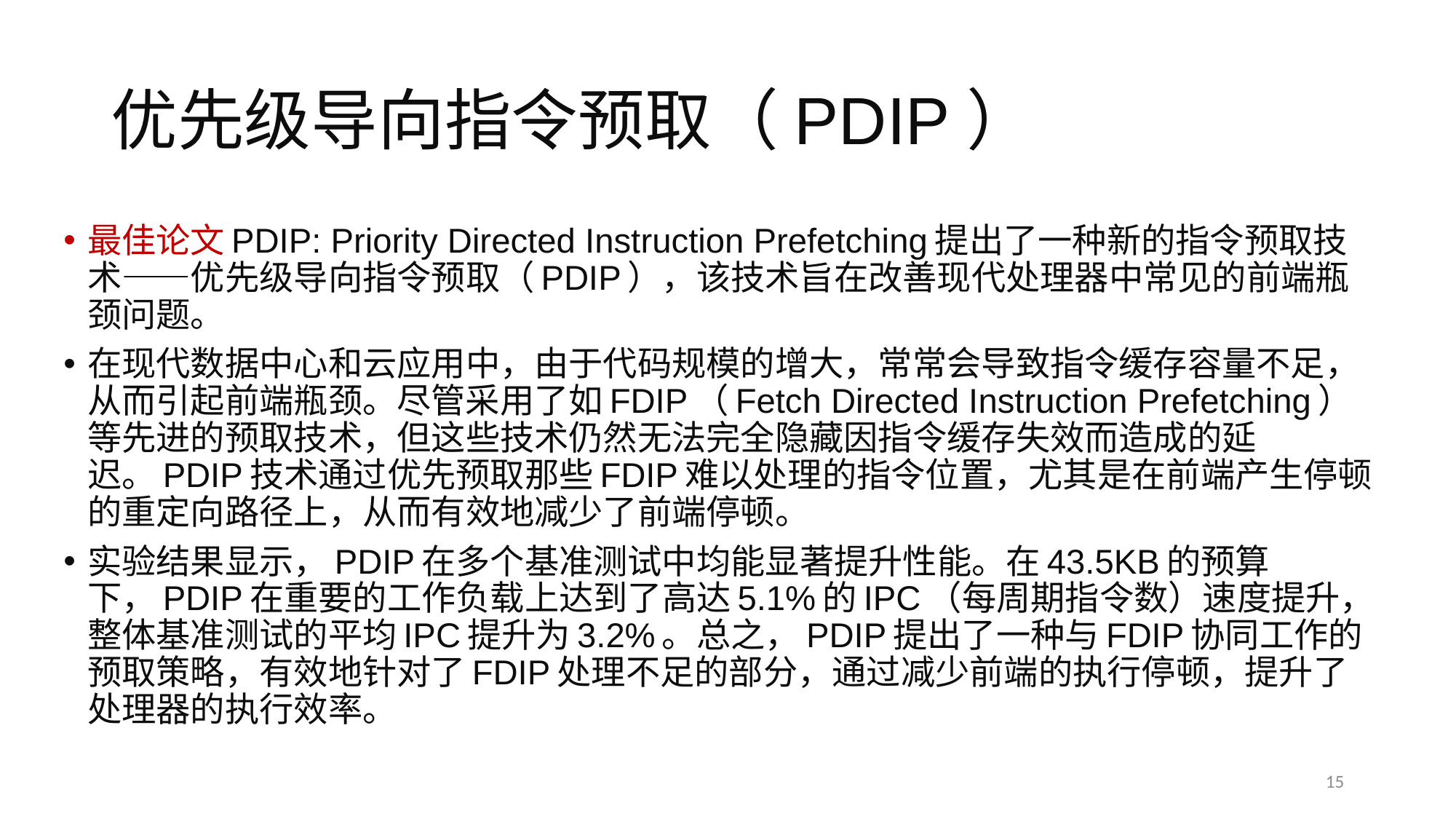

# 优先级导向指令预取（PDIP）
最佳论文PDIP: Priority Directed Instruction Prefetching提出了一种新的指令预取技术——优先级导向指令预取（PDIP），该技术旨在改善现代处理器中常见的前端瓶颈问题。
在现代数据中心和云应用中，由于代码规模的增大，常常会导致指令缓存容量不足，从而引起前端瓶颈。尽管采用了如FDIP（Fetch Directed Instruction Prefetching）等先进的预取技术，但这些技术仍然无法完全隐藏因指令缓存失效而造成的延迟。PDIP技术通过优先预取那些FDIP难以处理的指令位置，尤其是在前端产生停顿的重定向路径上，从而有效地减少了前端停顿。
实验结果显示，PDIP在多个基准测试中均能显著提升性能。在43.5KB的预算下，PDIP在重要的工作负载上达到了高达5.1%的IPC（每周期指令数）速度提升，整体基准测试的平均IPC提升为3.2%。总之，PDIP提出了一种与FDIP协同工作的预取策略，有效地针对了FDIP处理不足的部分，通过减少前端的执行停顿，提升了处理器的执行效率。

15